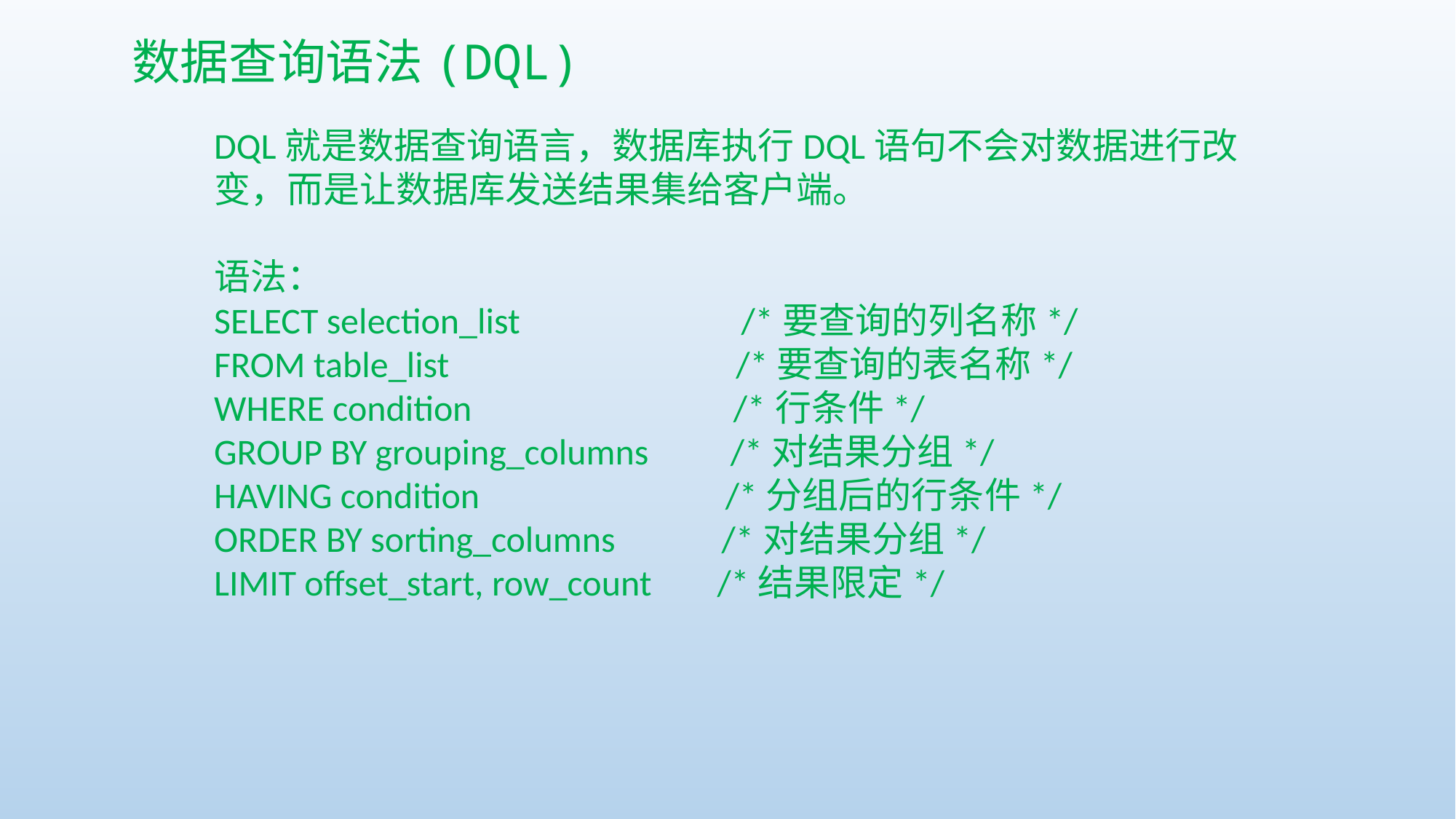

数据查询语法(DQL)
DQL就是数据查询语言，数据库执行DQL语句不会对数据进行改变，而是让数据库发送结果集给客户端。

语法：
SELECT selection_list                           /*要查询的列名称*/
FROM table_list                                   /*要查询的表名称*/
WHERE condition                                /*行条件*/
GROUP BY grouping_columns          /*对结果分组*/
HAVING condition                              /*分组后的行条件*/
ORDER BY sorting_columns             /*对结果分组*/
LIMIT offset_start, row_count        /*结果限定*/